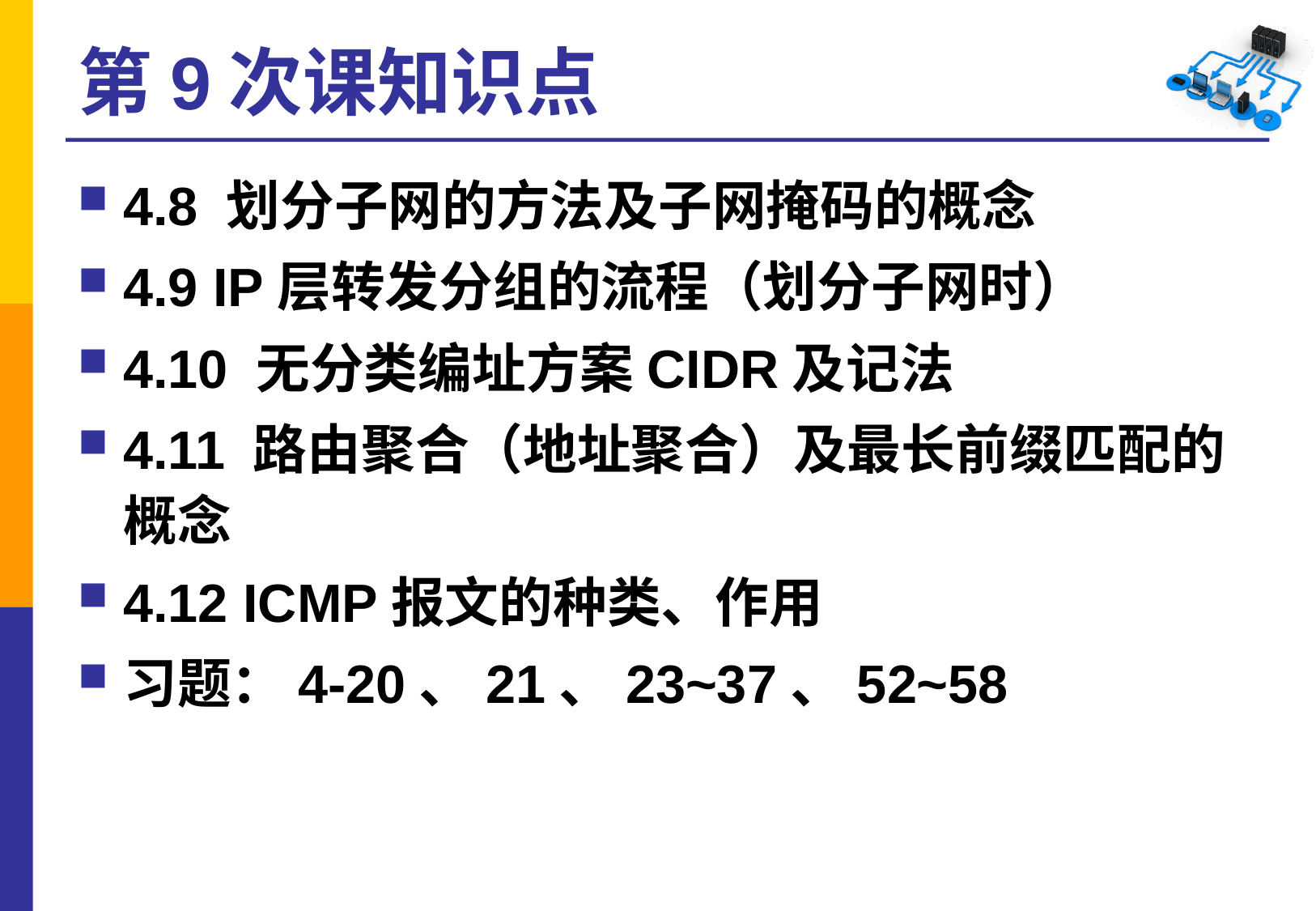

# 第9次课知识点
4.8 划分子网的方法及子网掩码的概念
4.9 IP层转发分组的流程（划分子网时）
4.10 无分类编址方案CIDR及记法
4.11 路由聚合（地址聚合）及最长前缀匹配的概念
4.12 ICMP报文的种类、作用
习题：4-20、21、23~37、52~58